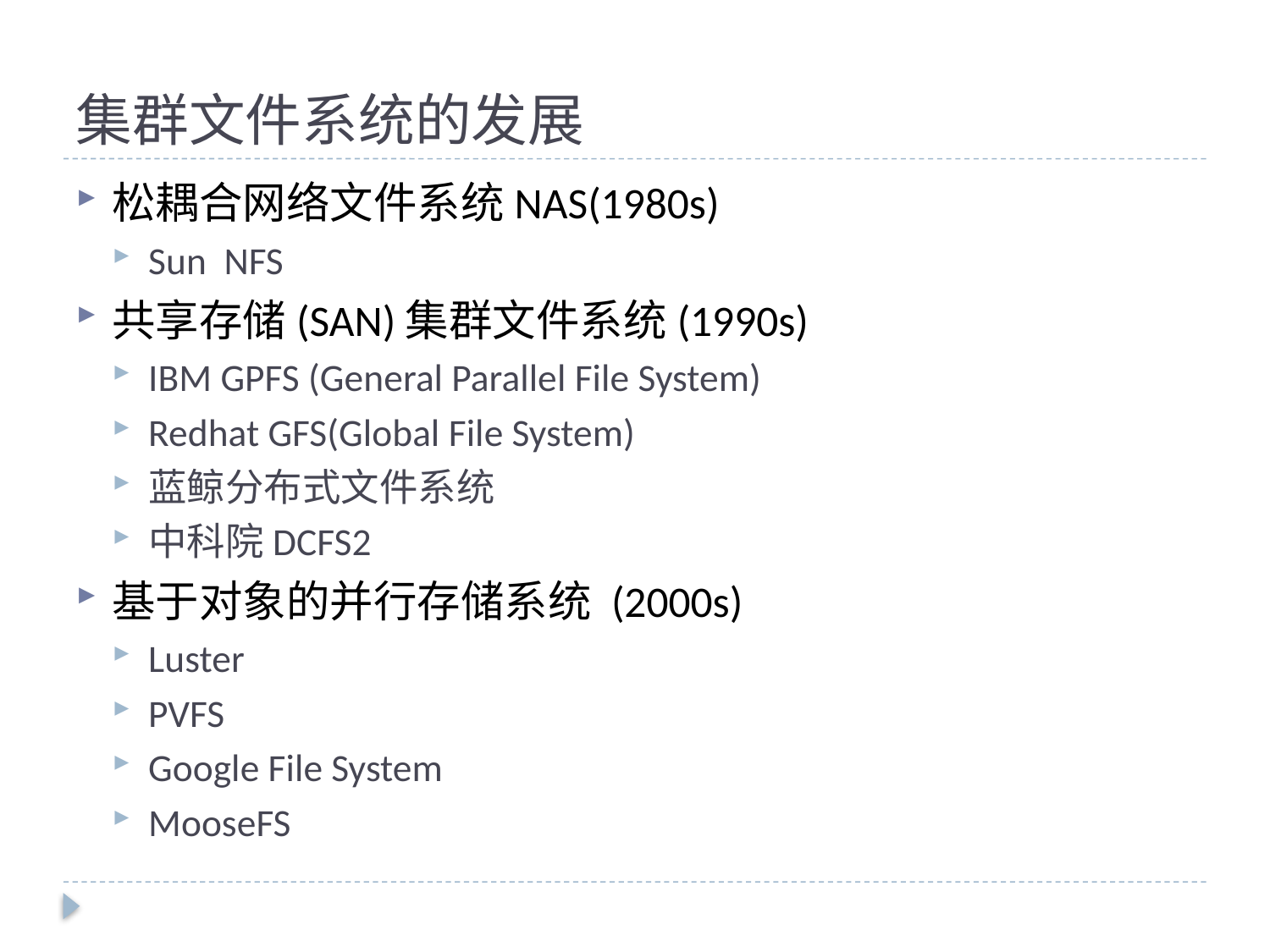

# 集群文件系统的发展
松耦合网络文件系统NAS(1980s)
Sun  NFS
共享存储(SAN)集群文件系统(1990s)
IBM GPFS (General Parallel File System)
Redhat GFS(Global File System)
蓝鲸分布式文件系统
中科院DCFS2
基于对象的并行存储系统 (2000s)
Luster
PVFS
Google File System
MooseFS